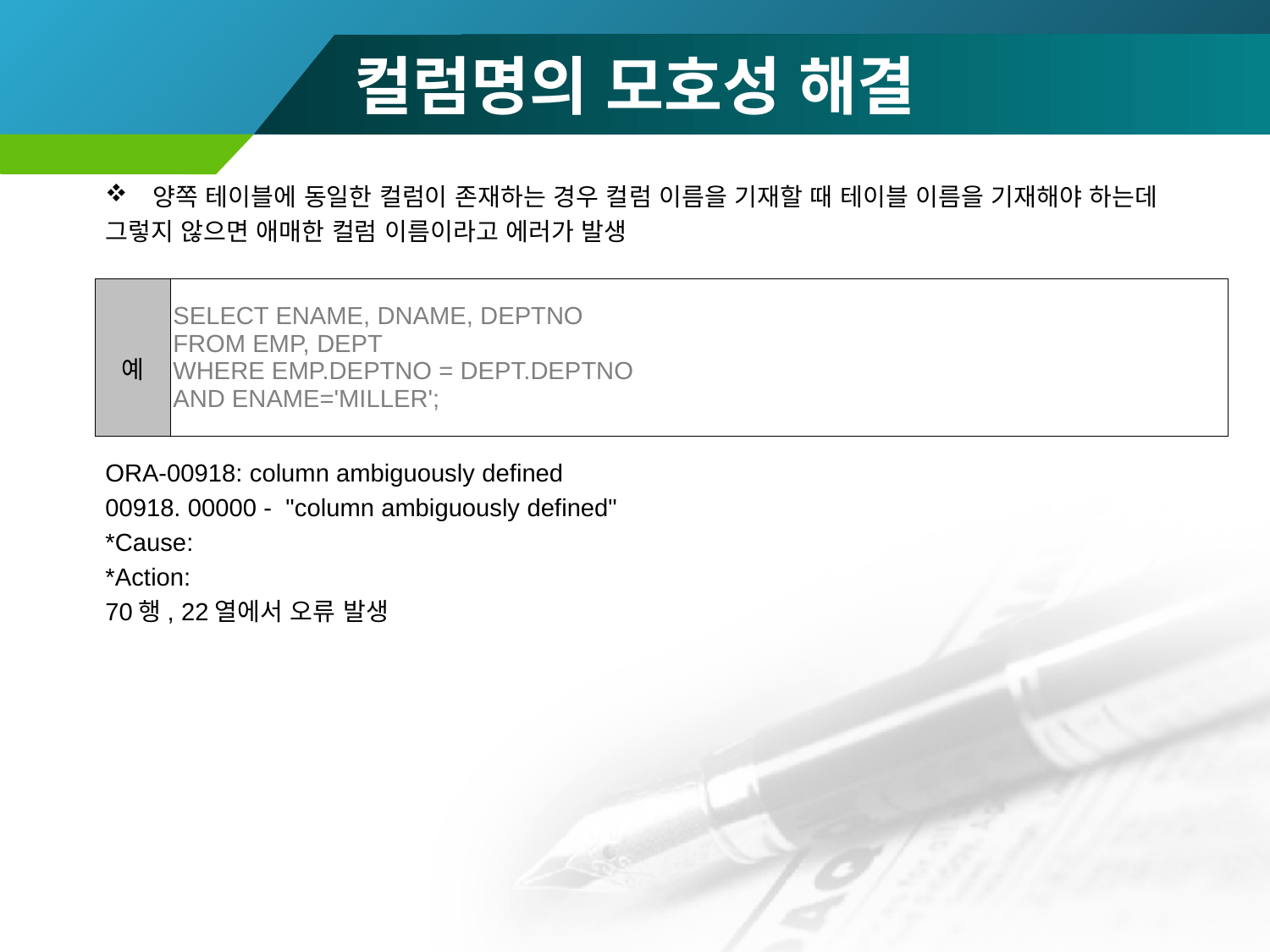

# 컬럼명의 모호성 해결
양쪽 테이블에 동일한 컬럼이 존재하는 경우 컬럼 이름을 기재할 때 테이블 이름을 기재해야 하는데
그렇지 않으면 애매한 컬럼 이름이라고 에러가 발생

ORA-00918: column ambiguously defined
00918. 00000 -  "column ambiguously defined"
*Cause:
*Action:
70행, 22열에서 오류 발생
| 예 | SELECT ENAME, DNAME, DEPTNO FROM EMP, DEPT WHERE EMP.DEPTNO = DEPT.DEPTNO AND ENAME='MILLER'; |
| --- | --- |